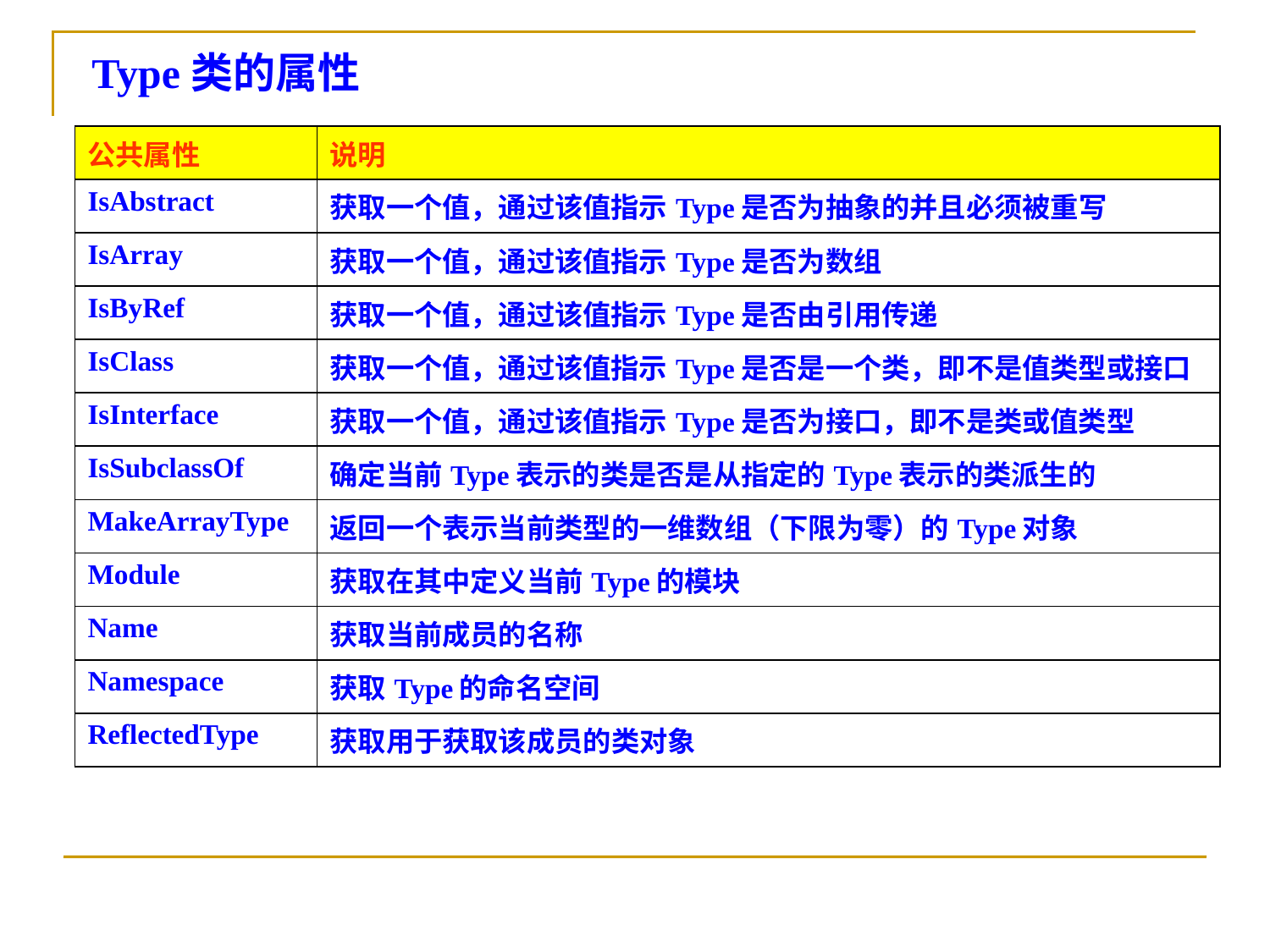

Type类的属性
| 公共属性 | 说明 |
| --- | --- |
| IsAbstract | 获取一个值，通过该值指示Type是否为抽象的并且必须被重写 |
| IsArray | 获取一个值，通过该值指示Type是否为数组 |
| IsByRef | 获取一个值，通过该值指示Type是否由引用传递 |
| IsClass | 获取一个值，通过该值指示Type是否是一个类，即不是值类型或接口 |
| IsInterface | 获取一个值，通过该值指示Type是否为接口，即不是类或值类型 |
| IsSubclassOf | 确定当前Type表示的类是否是从指定的Type表示的类派生的 |
| MakeArrayType | 返回一个表示当前类型的一维数组（下限为零）的Type对象 |
| Module | 获取在其中定义当前Type的模块 |
| Name | 获取当前成员的名称 |
| Namespace | 获取Type的命名空间 |
| ReflectedType | 获取用于获取该成员的类对象 |